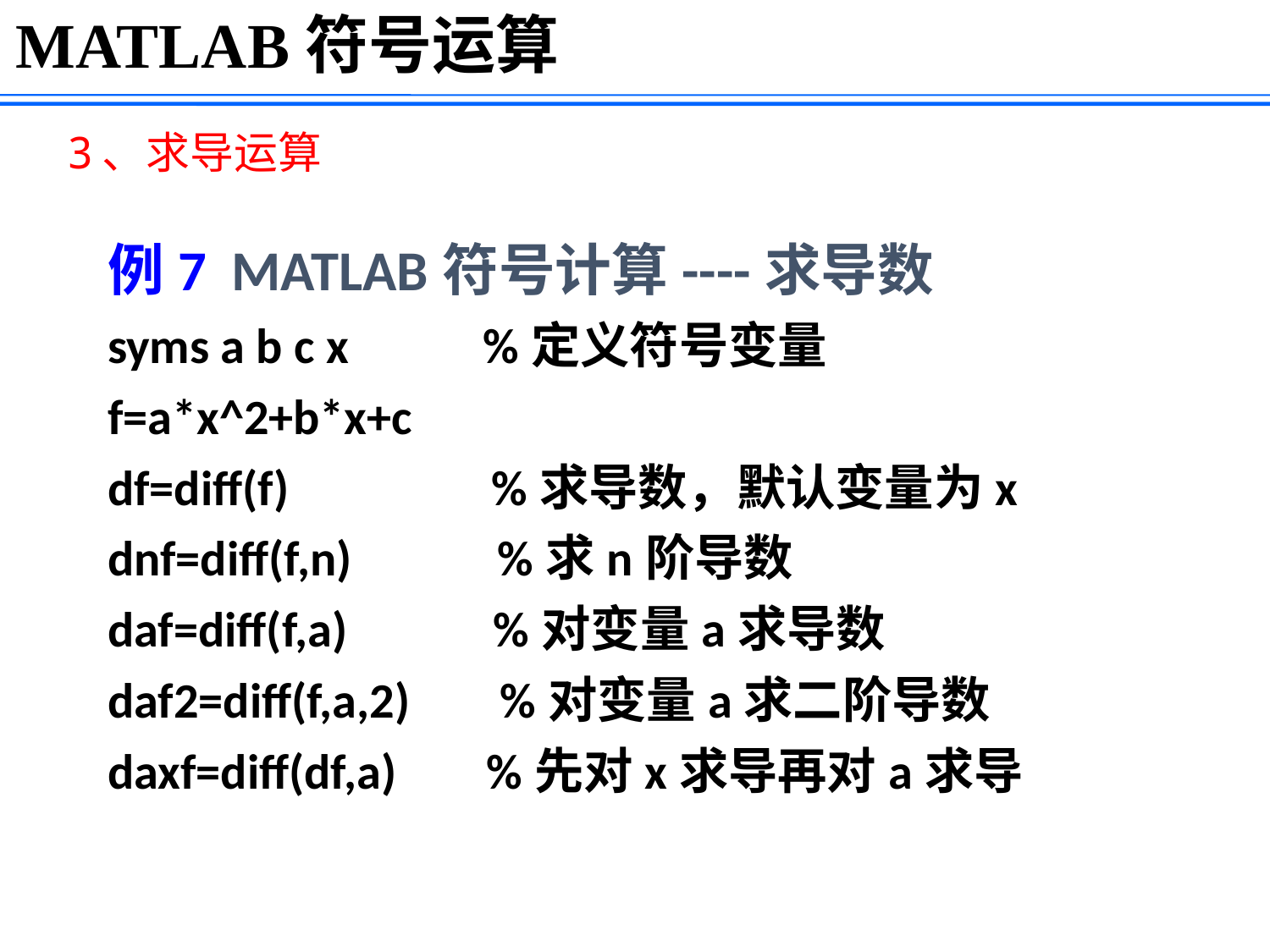

MATLAB符号运算
# 3、求导运算

例7  MATLAB符号计算----求导数
syms a b c x            %定义符号变量
f=a*x^2+b*x+c
df=diff(f)                  %求导数，默认变量为x
dnf=diff(f,n)             %求n阶导数
daf=diff(f,a)             %对变量a求导数
daf2=diff(f,a,2)        %对变量a求二阶导数
daxf=diff(df,a)        %先对x求导再对a求导